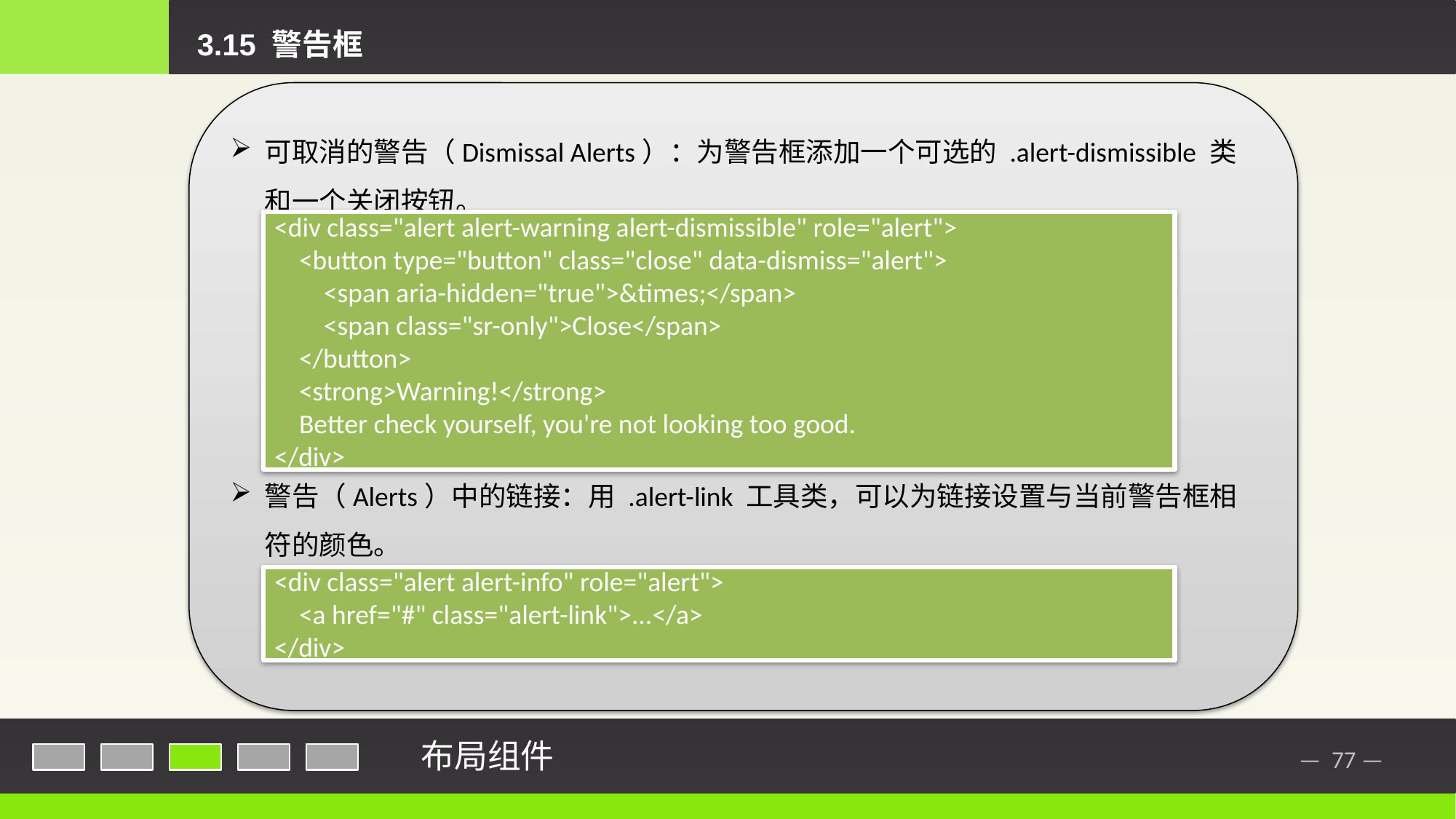

3.15 警告框
可取消的警告（Dismissal Alerts）：为警告框添加一个可选的 .alert-dismissible 类和一个关闭按钮。

警告（Alerts）中的链接：用 .alert-link 工具类，可以为链接设置与当前警告框相符的颜色。

<div class="alert alert-warning alert-dismissible" role="alert">
    <button type="button" class="close" data-dismiss="alert">
        <span aria-hidden="true">&times;</span>
        <span class="sr-only">Close</span>
    </button>
    <strong>Warning!</strong>
    Better check yourself, you're not looking too good.
</div>
<div class="alert alert-info" role="alert">
    <a href="#" class="alert-link">...</a>
</div>